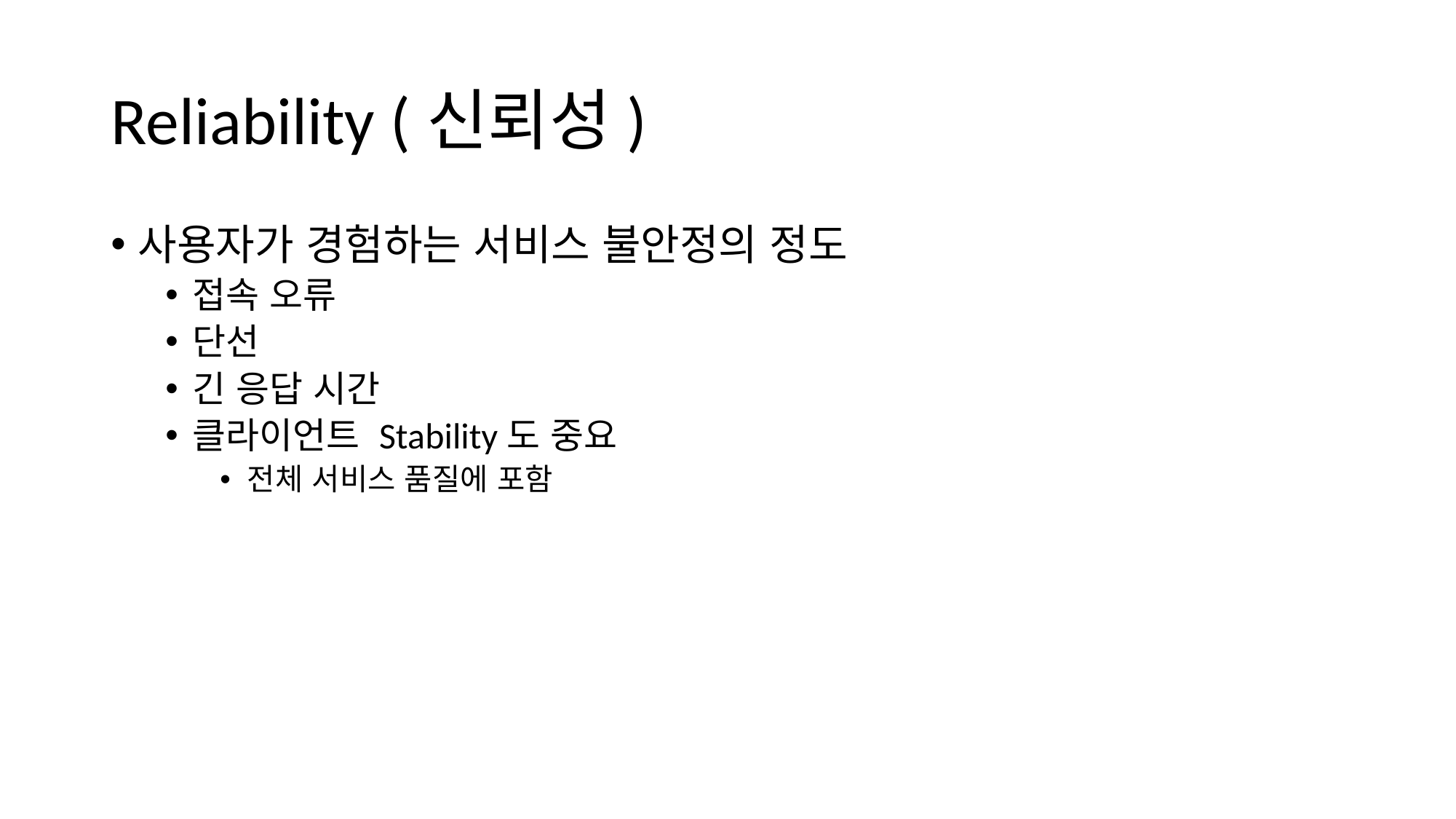

# Reliability (신뢰성)
사용자가 경험하는 서비스 불안정의 정도
접속 오류
단선
긴 응답 시간
클라이언트 Stability도 중요
전체 서비스 품질에 포함